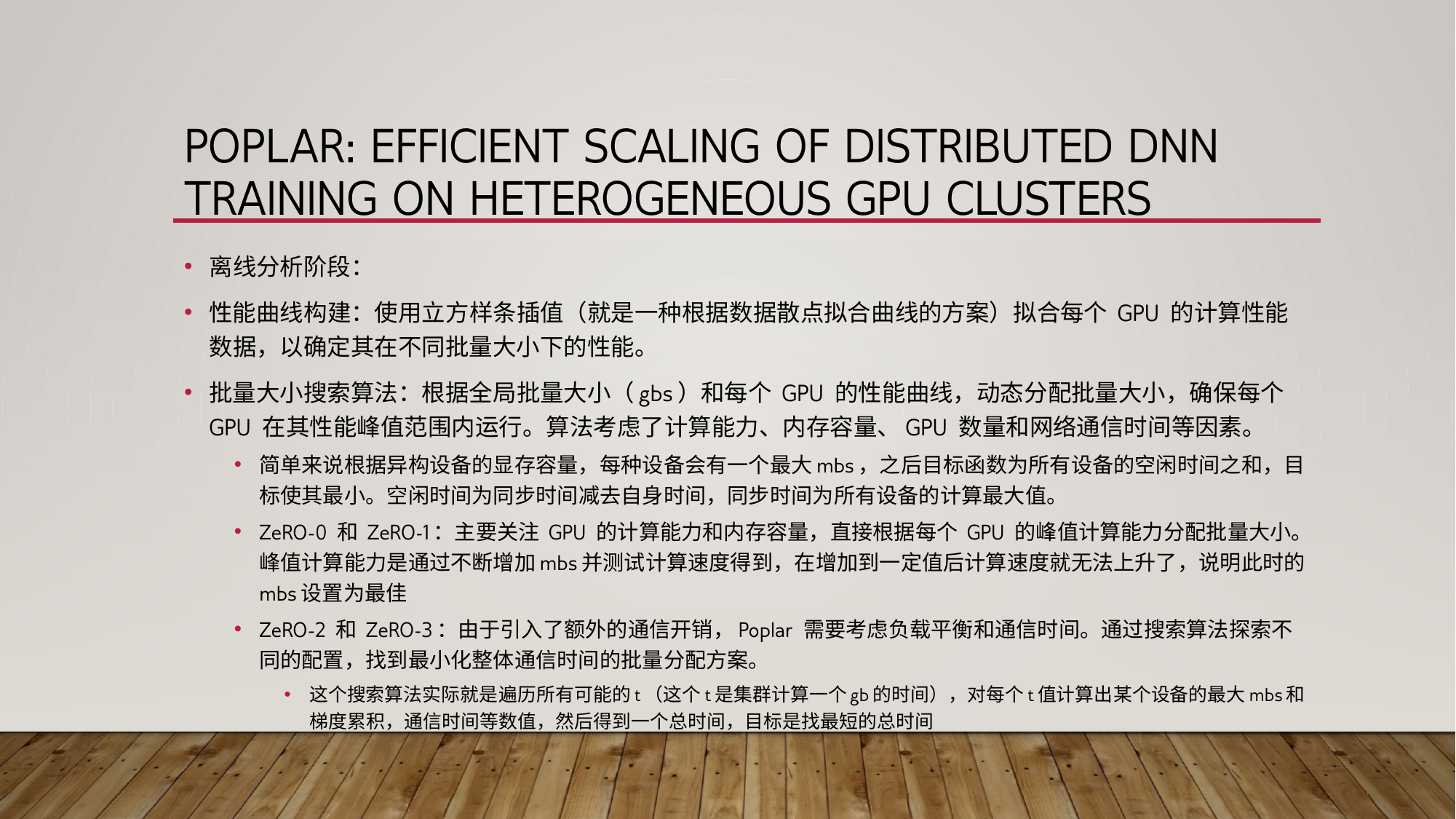

# Poplar: Efficient Scaling of Distributed DNN Training on Heterogeneous GPU Clusters
离线分析阶段：
性能曲线构建：使用立方样条插值（就是一种根据数据散点拟合曲线的方案）拟合每个 GPU 的计算性能数据，以确定其在不同批量大小下的性能。
批量大小搜索算法：根据全局批量大小（gbs）和每个 GPU 的性能曲线，动态分配批量大小，确保每个 GPU 在其性能峰值范围内运行。算法考虑了计算能力、内存容量、GPU 数量和网络通信时间等因素。
简单来说根据异构设备的显存容量，每种设备会有一个最大mbs，之后目标函数为所有设备的空闲时间之和，目标使其最小。空闲时间为同步时间减去自身时间，同步时间为所有设备的计算最大值。
ZeRO-0 和 ZeRO-1：主要关注 GPU 的计算能力和内存容量，直接根据每个 GPU 的峰值计算能力分配批量大小。峰值计算能力是通过不断增加mbs并测试计算速度得到，在增加到一定值后计算速度就无法上升了，说明此时的mbs设置为最佳
ZeRO-2 和 ZeRO-3：由于引入了额外的通信开销，Poplar 需要考虑负载平衡和通信时间。通过搜索算法探索不同的配置，找到最小化整体通信时间的批量分配方案。
这个搜索算法实际就是遍历所有可能的t（这个t是集群计算一个gb的时间），对每个t值计算出某个设备的最大mbs和梯度累积，通信时间等数值，然后得到一个总时间，目标是找最短的总时间